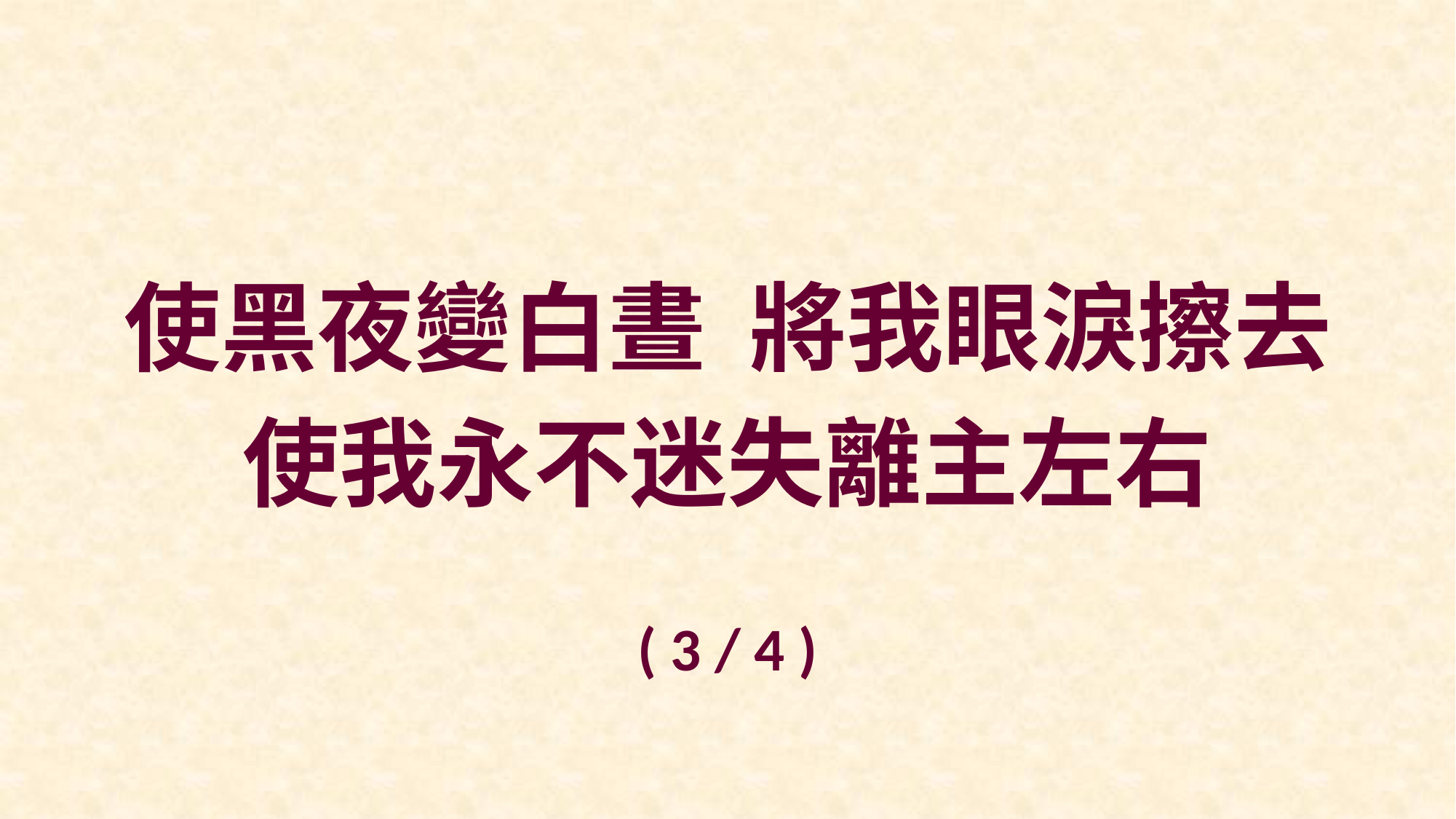

使黑夜變白晝  將我眼淚擦去
使我永不迷失離主左右
( 3 / 4 )